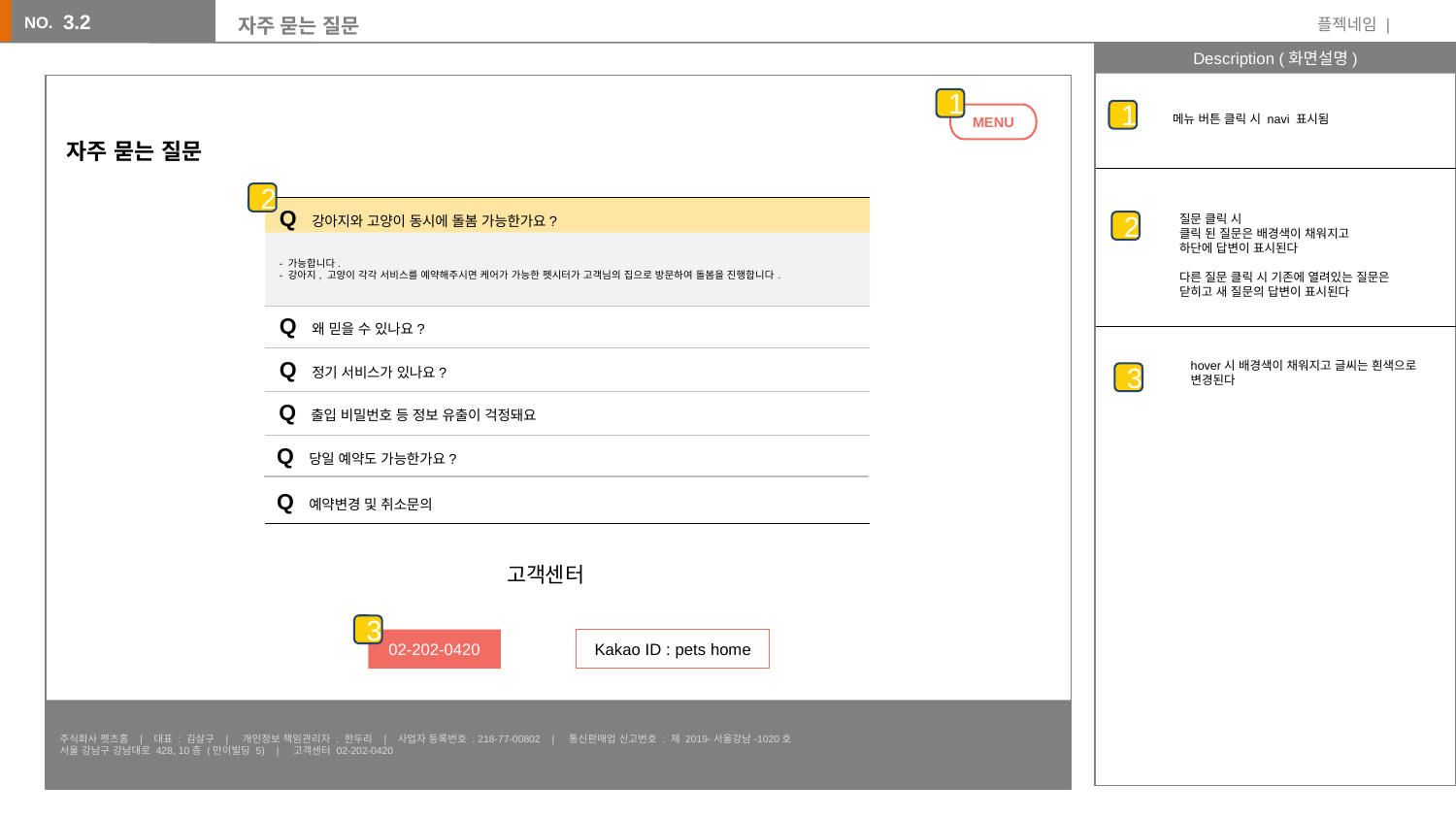

# 자주 묻는 질문
3.2

1
1
MENU
메뉴 버튼 클릭 시 navi 표시됨
자주 묻는 질문
2
Q 강아지와 고양이 동시에 돌봄 가능한가요?
질문 클릭 시
클릭 된 질문은 배경색이 채워지고
하단에 답변이 표시된다

다른 질문 클릭 시 기존에 열려있는 질문은 닫히고 새 질문의 답변이 표시된다
2
- 가능합니다.
- 강아지, 고양이 각각 서비스를 예약해주시면 케어가 가능한 펫시터가 고객님의 집으로 방문하여 돌봄을 진행합니다.
Q 왜 믿을 수 있나요?
Q 정기 서비스가 있나요?
hover시 배경색이 채워지고 글씨는 흰색으로 변경된다
3
Q 출입 비밀번호 등 정보 유출이 걱정돼요
Q 당일 예약도 가능한가요?
Q 예약변경 및 취소문의
고객센터
3
02-202-0420
Kakao ID : pets home

주식회사 펫츠홈   |   대표 : 김살구   |    개인정보 책임관리자 : 한두리   |   사업자 등록번호 : 218-77-00802    |    통신판매업 신고번호 : 제 2019-서울강남-1020호
서울 강남구 강남대로 428, 10층 (만이빌딩 5)    |    고객센터 02-202-0420